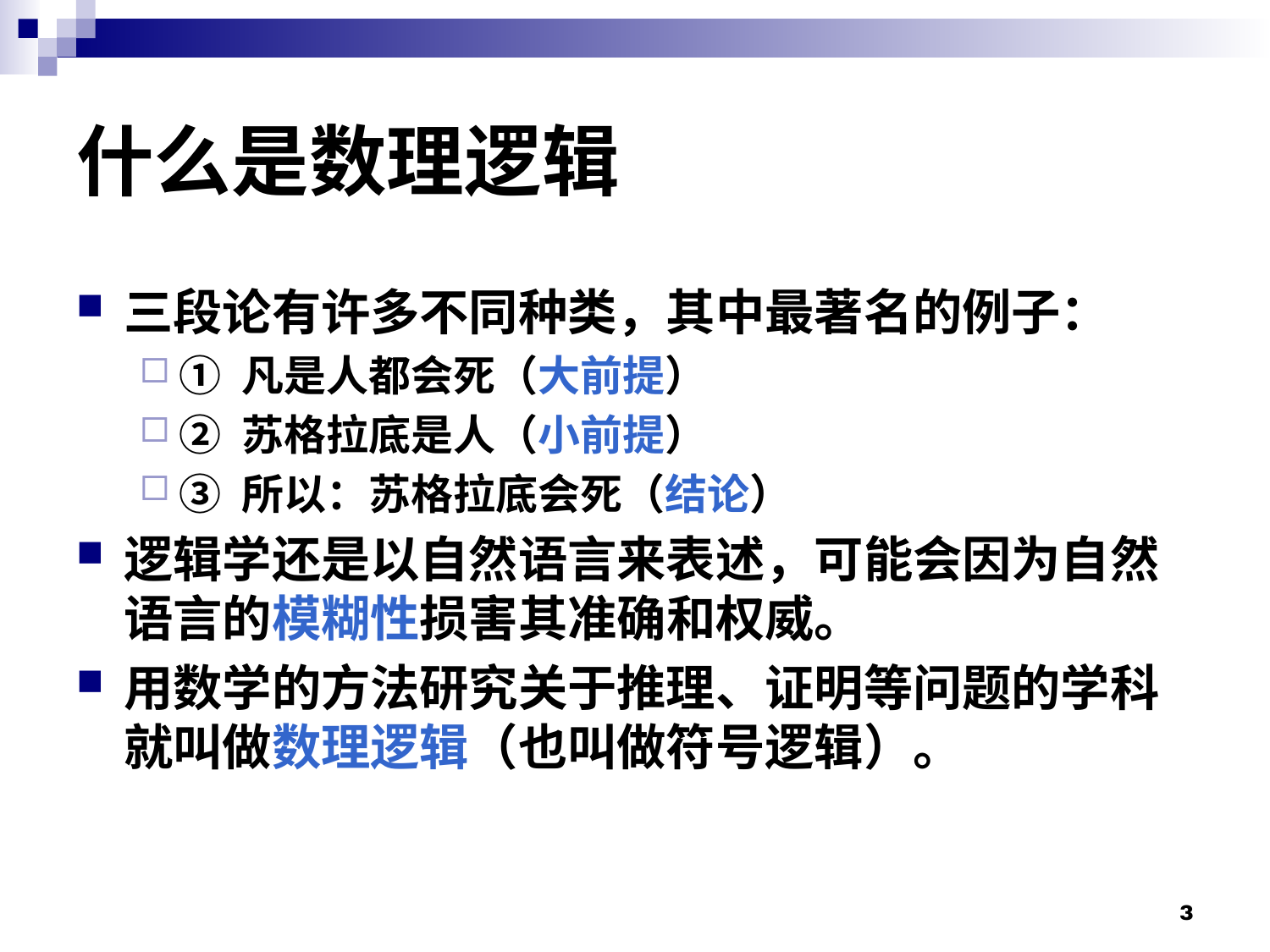

# 什么是数理逻辑
三段论有许多不同种类，其中最著名的例子：
① 凡是人都会死（大前提）
② 苏格拉底是人（小前提）
③ 所以：苏格拉底会死（结论）
逻辑学还是以自然语言来表述，可能会因为自然语言的模糊性损害其准确和权威。
用数学的方法研究关于推理、证明等问题的学科就叫做数理逻辑（也叫做符号逻辑）。
3